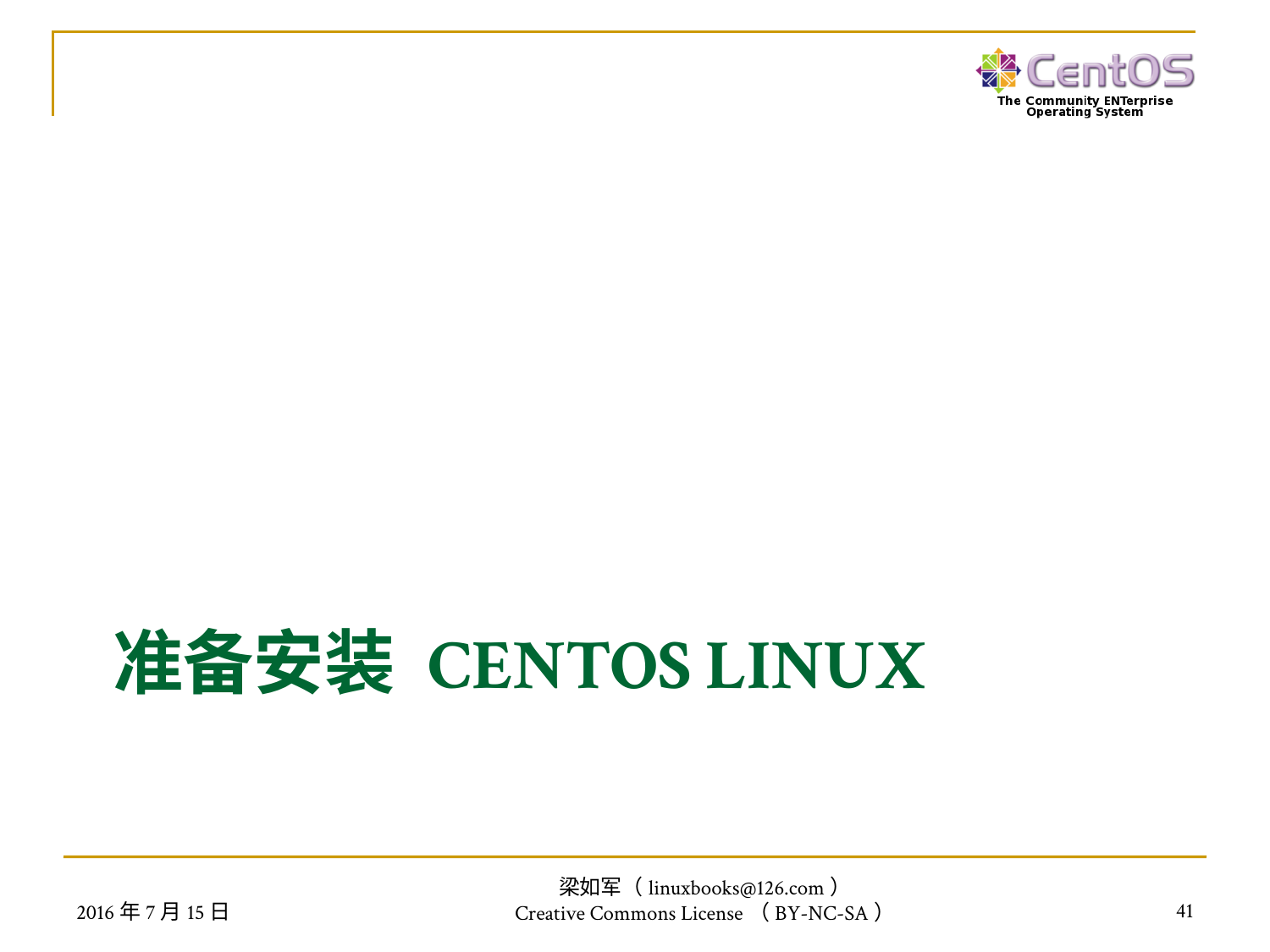

# 准备安装 CentOS LINUX
2016年7月15日
41
梁如军（linuxbooks@126.com）
Creative Commons License（BY-NC-SA）